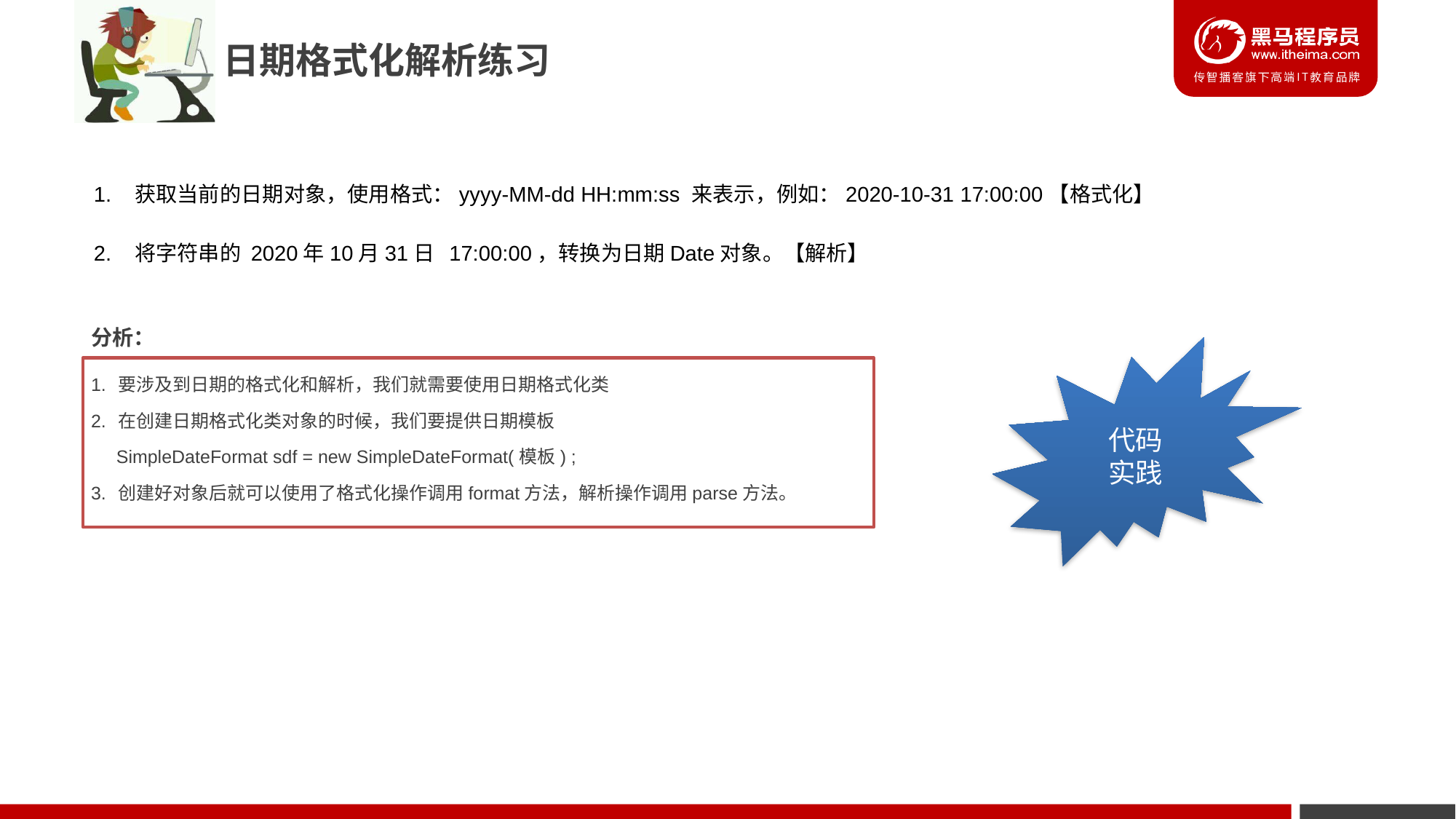

# 日期格式化解析练习
获取当前的日期对象，使用格式：yyyy-MM-dd HH:mm:ss 来表示，例如：2020-10-31 17:00:00【格式化】

将字符串的 2020年10月31日  17:00:00，转换为日期Date对象。【解析】
分析：
代码
实践
要涉及到日期的格式化和解析，我们就需要使用日期格式化类
在创建日期格式化类对象的时候，我们要提供日期模板
     SimpleDateFormat sdf = new SimpleDateFormat(模板) ;
创建好对象后就可以使用了格式化操作调用format方法，解析操作调用parse方法。